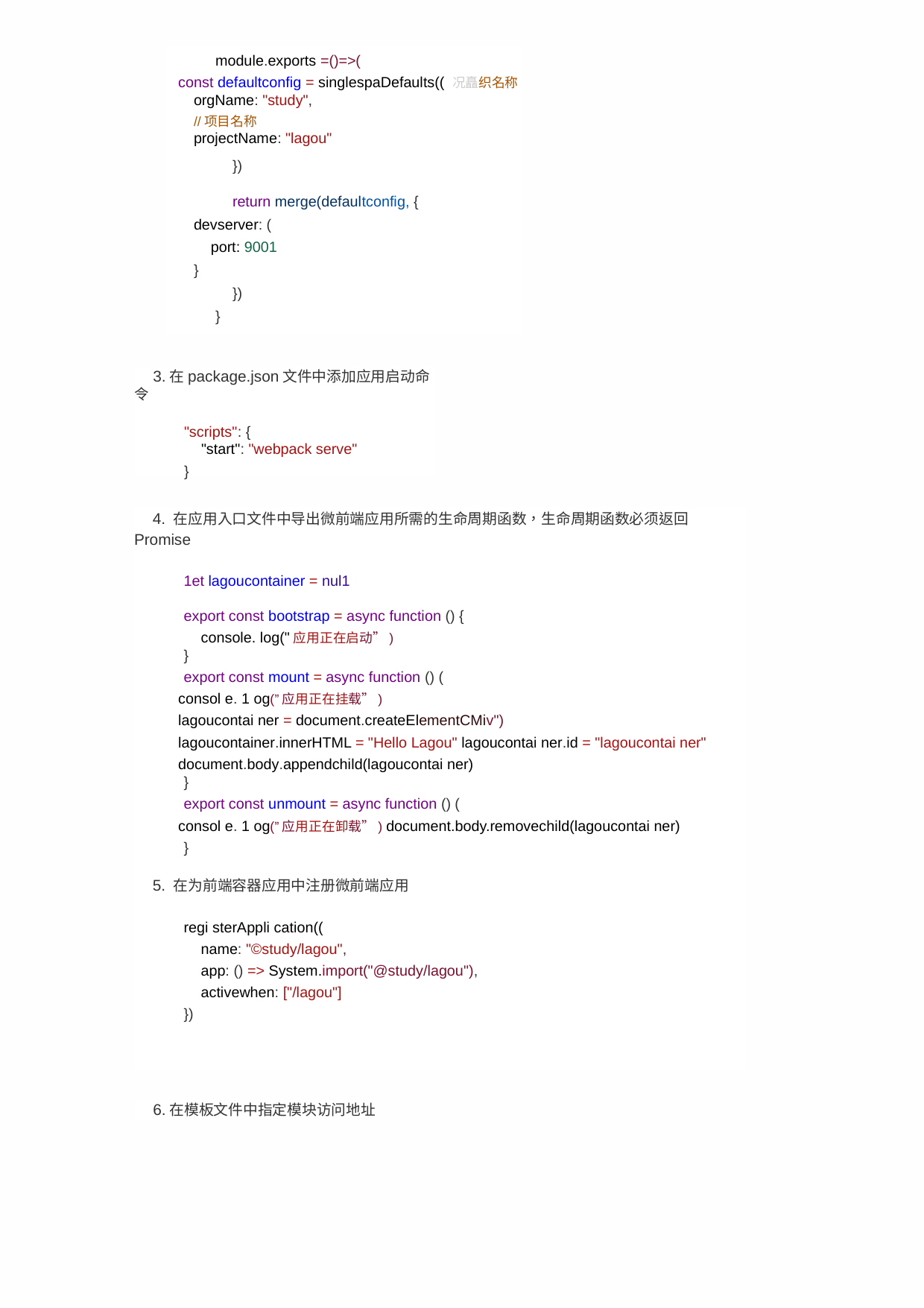

module.exports =()=>(
const defaultconfig = singlespaDefaults(( 况矗织名称
orgName: "study",
//项目名称
projectName: "lagou"
})
return merge(defaultconfig, {
devserver: (
port: 9001
}
})
}
3.在package.json文件中添加应用启动命令
"scripts": {
"start": "webpack serve"
}
4. 在应用入口文件中导出微前端应用所需的生命周期函数，生命周期函数必须返回Promise
1et lagoucontainer = nul1
export const bootstrap = async function () {
console. log("应用正在启动”)
}
export const mount = async function () (
consol e. 1 og(”应用正在挂载”)
lagoucontai ner = document.createElementCMiv")
lagoucontainer.innerHTML = "Hello Lagou" lagoucontai ner.id = "lagoucontai ner" document.body.appendchild(lagoucontai ner)
}
export const unmount = async function () (
consol e. 1 og(”应用正在卸载”) document.body.removechild(lagoucontai ner)
}
5. 在为前端容器应用中注册微前端应用
regi sterAppli cation((
name: "©study/lagou",
app: () => System.import("@study/lagou"),
activewhen: ["/lagou"]
})
6.在模板文件中指定模块访问地址